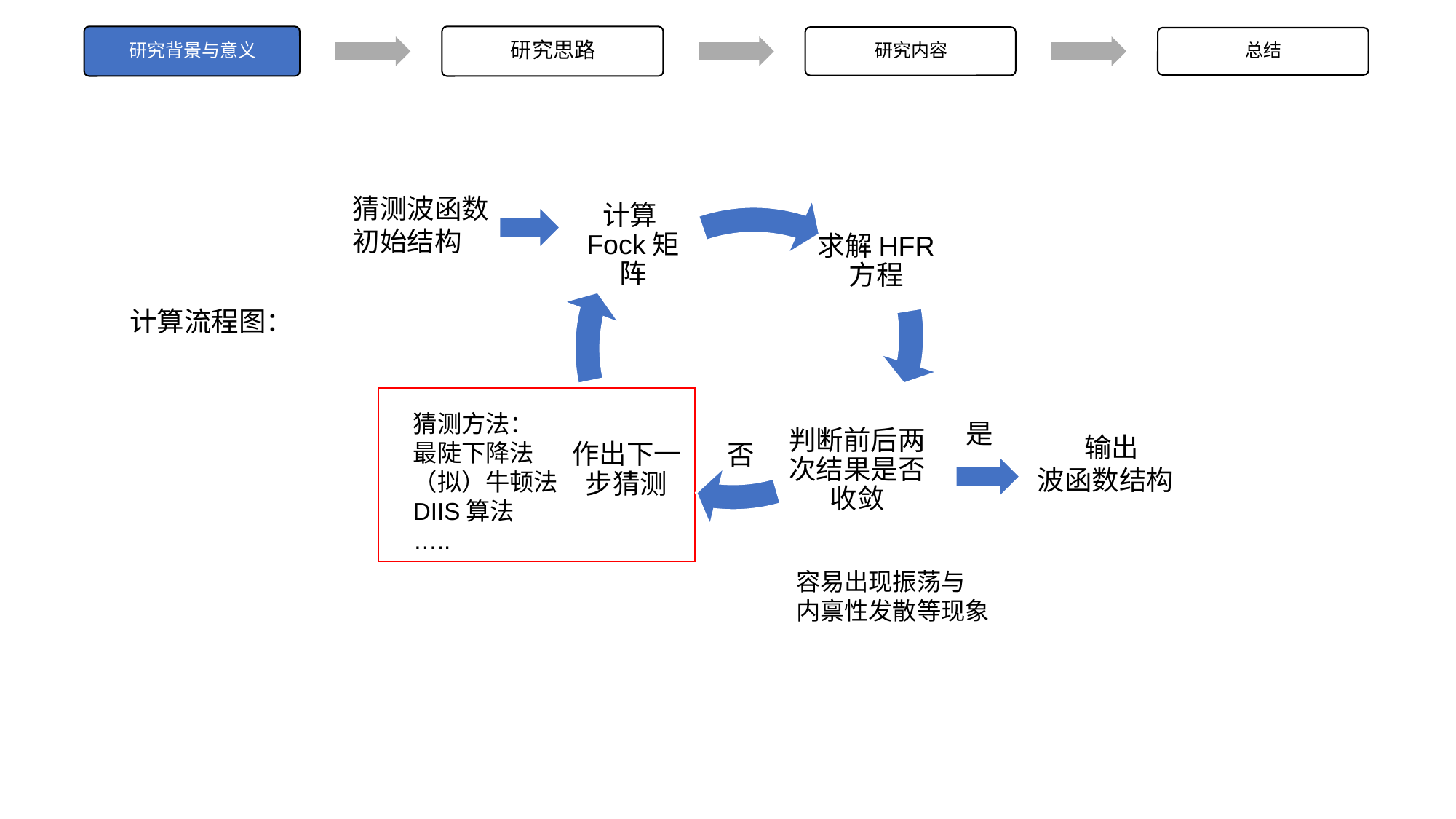

研究背景与意义

研究思路

研究内容

总结
求解HFR方程
判断前后两次结果是否收敛
作出下一步猜测
计算Fock矩阵
猜测波函数初始结构

猜测方法：
最陡下降法
（拟）牛顿法
DIIS算法
…..
是
输出
波函数结构
否

容易出现振荡与
内禀性发散等现象

计算流程图：